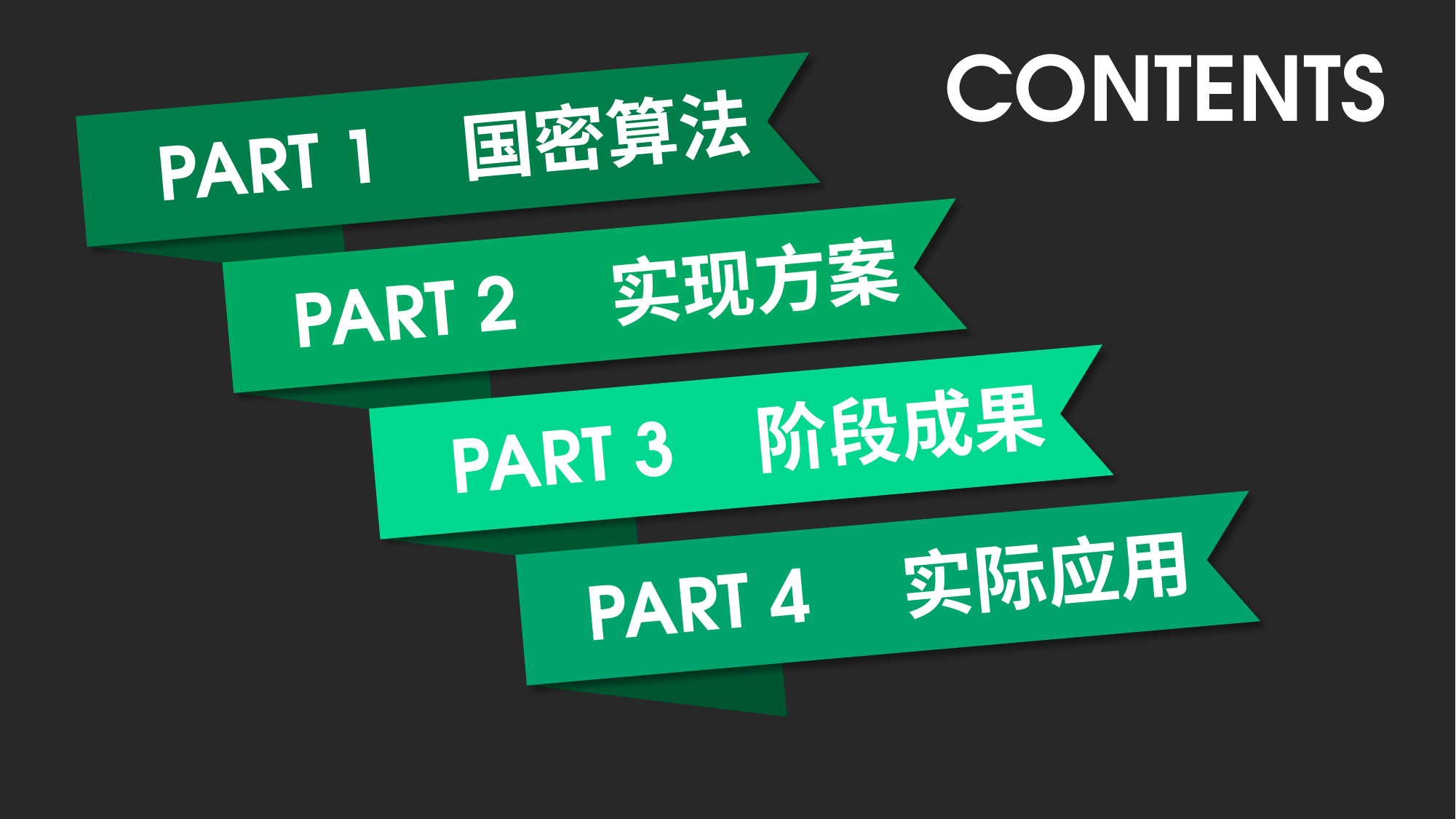

CONTENTS
国密算法

PART 1

实现方案

PART 2

阶段成果

PART 3

实际应用

PART 4